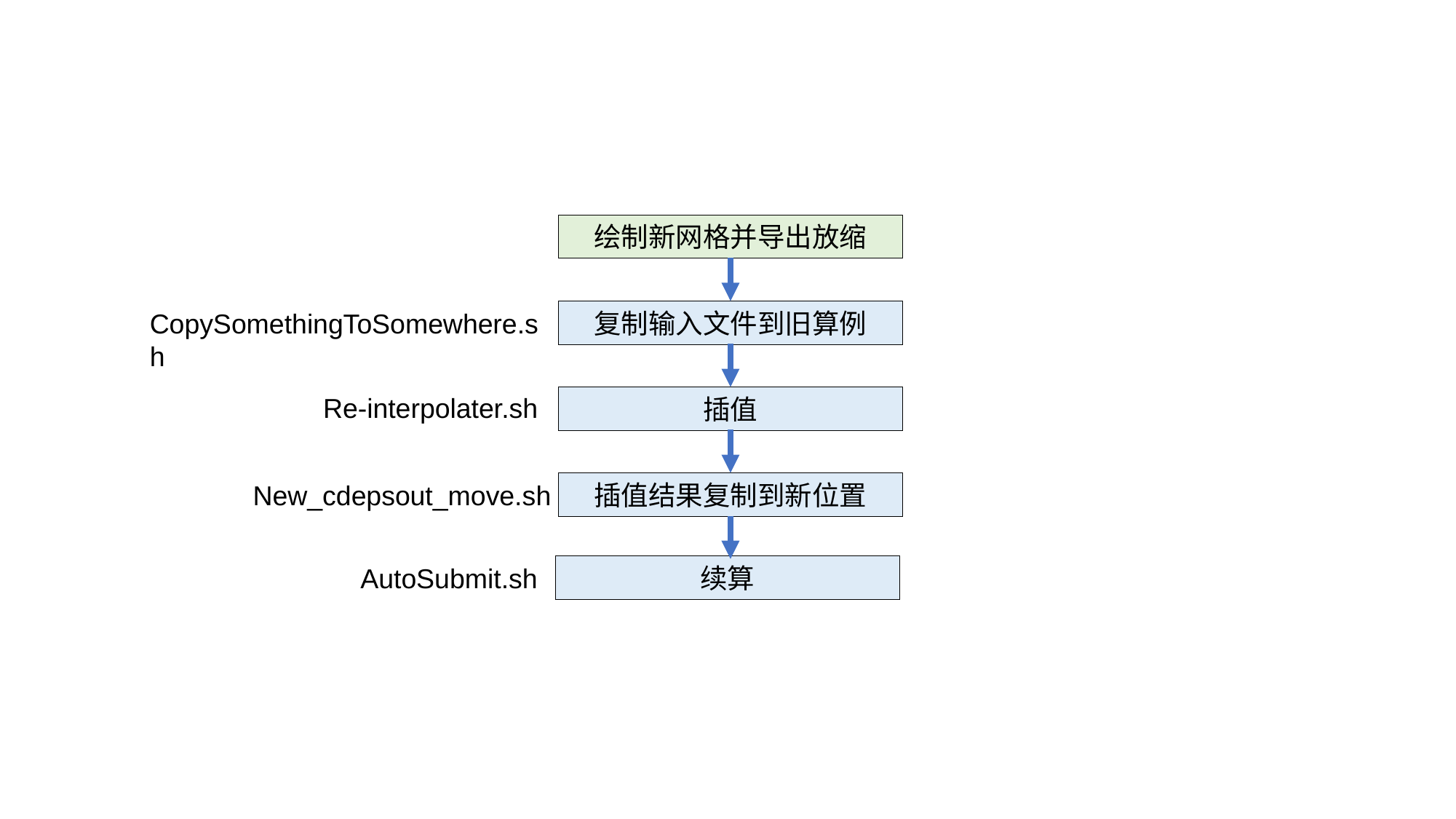

绘制新网格并导出放缩
CopySomethingToSomewhere.sh
复制输入文件到旧算例
Re-interpolater.sh
插值
New_cdepsout_move.sh
插值结果复制到新位置
AutoSubmit.sh
续算